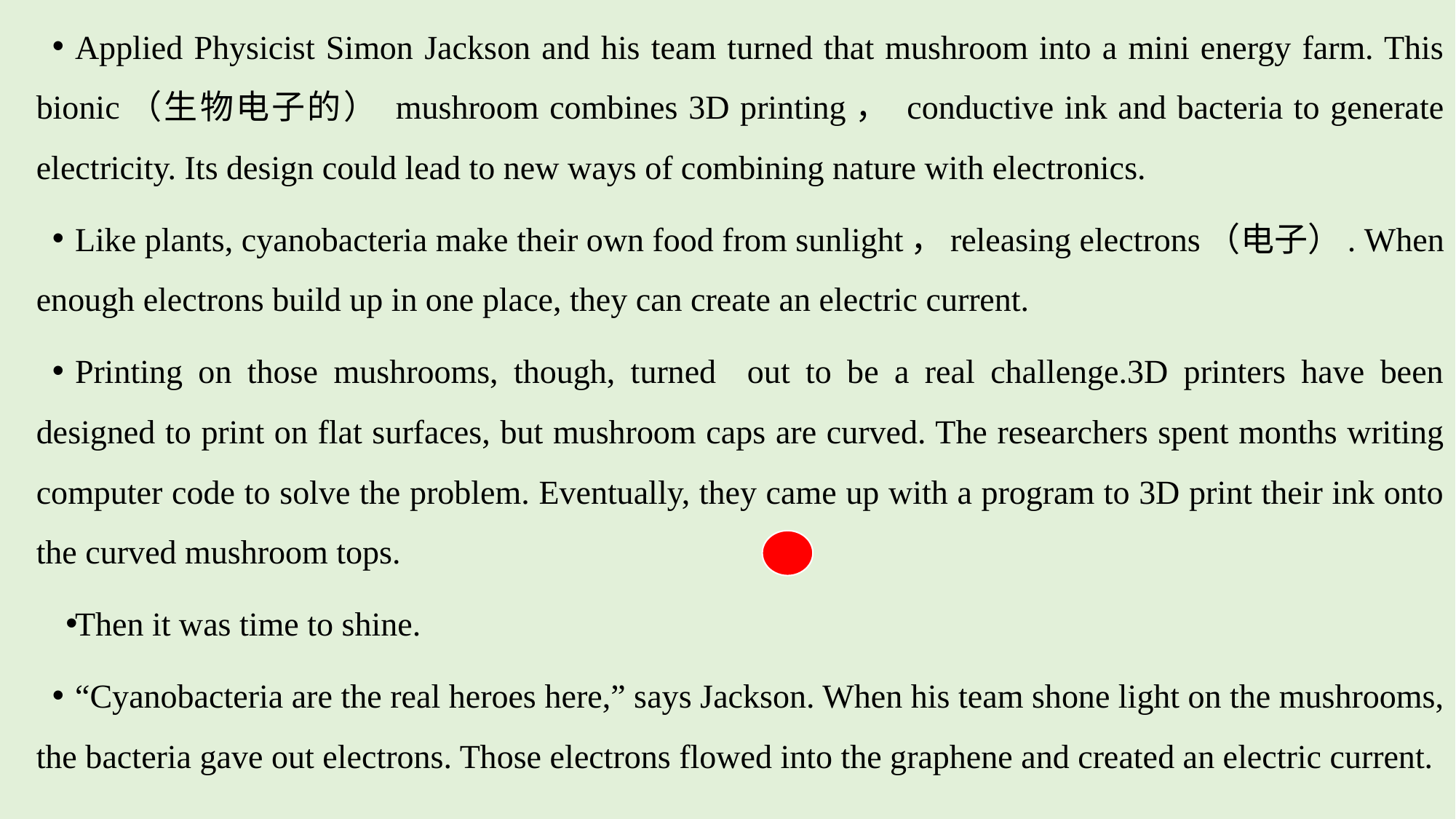

Applied Physicist Simon Jackson and his team turned that mushroom into a mini energy farm. This bionic（生物电子的） mushroom combines 3D printing， conductive ink and bacteria to generate electricity. Its design could lead to new ways of combining nature with electronics.
Like plants, cyanobacteria make their own food from sunlight，releasing electrons（电子）. When enough electrons build up in one place, they can create an electric current.
Printing on those mushrooms, though, turned  out to be a real challenge.3D printers have been designed to print on flat surfaces, but mushroom caps are curved. The researchers spent months writing computer code to solve the problem. Eventually, they came up with a program to 3D print their ink onto the curved mushroom tops.
Then it was time to shine.
“Cyanobacteria are the real heroes here,” says Jackson. When his team shone light on the mushrooms, the bacteria gave out electrons. Those electrons flowed into the graphene and created an electric current.